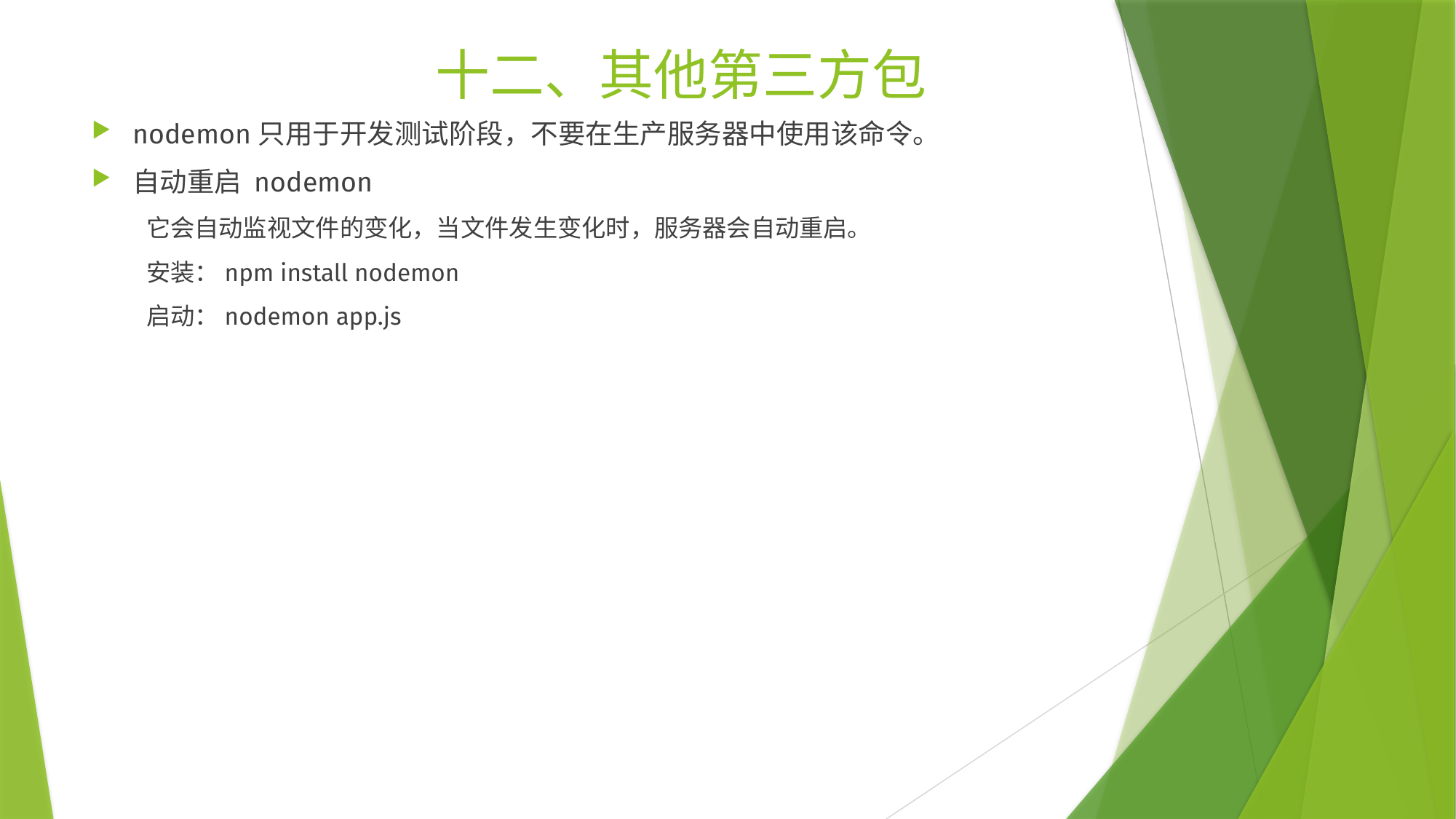

# 十二、其他第三方包
nodemon只用于开发测试阶段，不要在生产服务器中使用该命令。
自动重启 nodemon
它会自动监视文件的变化，当文件发生变化时，服务器会自动重启。
安装：npm install nodemon
启动：nodemon app.js